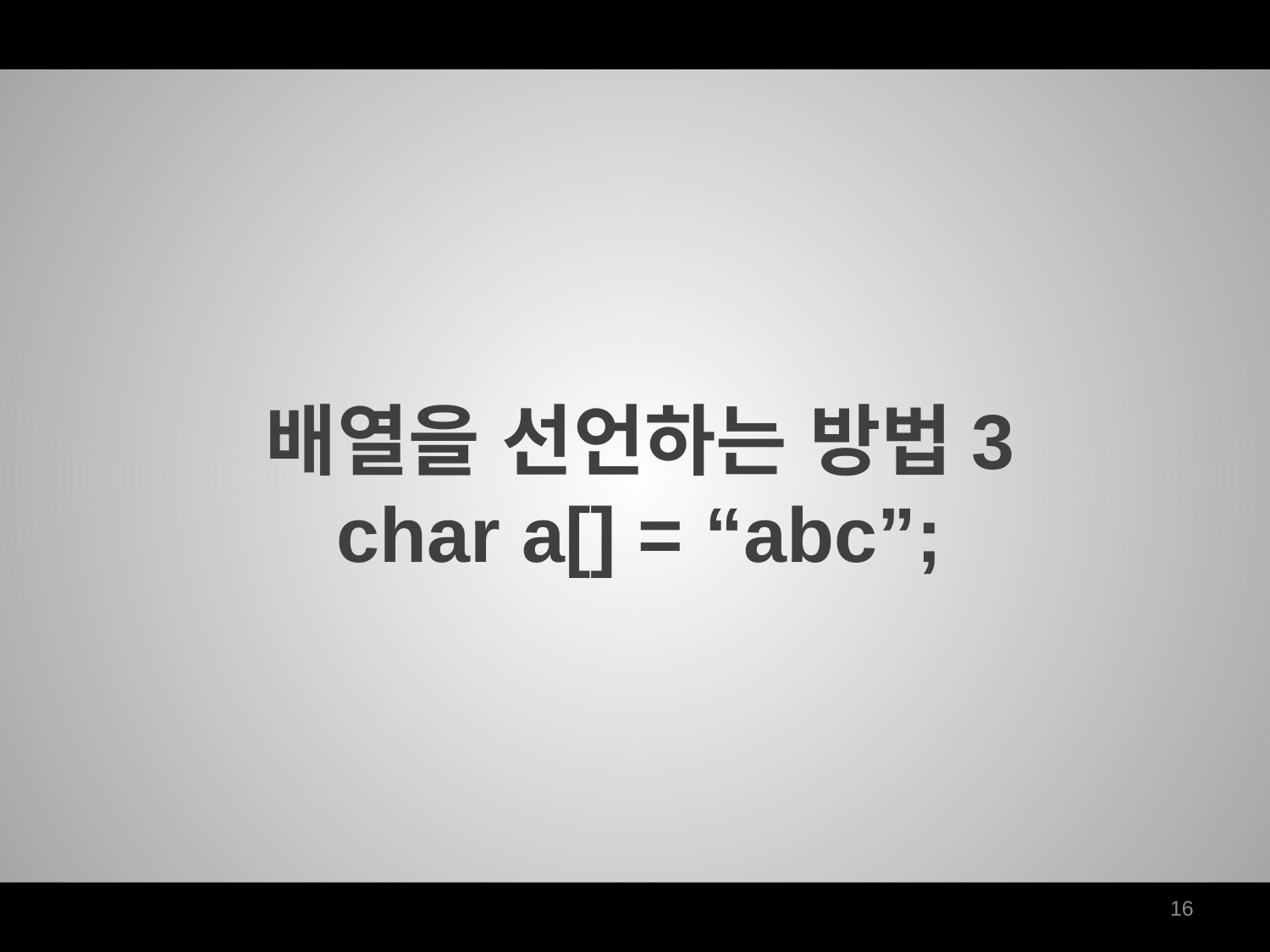

배열을 선언하는 방법3
char a[] = “abc”;
16